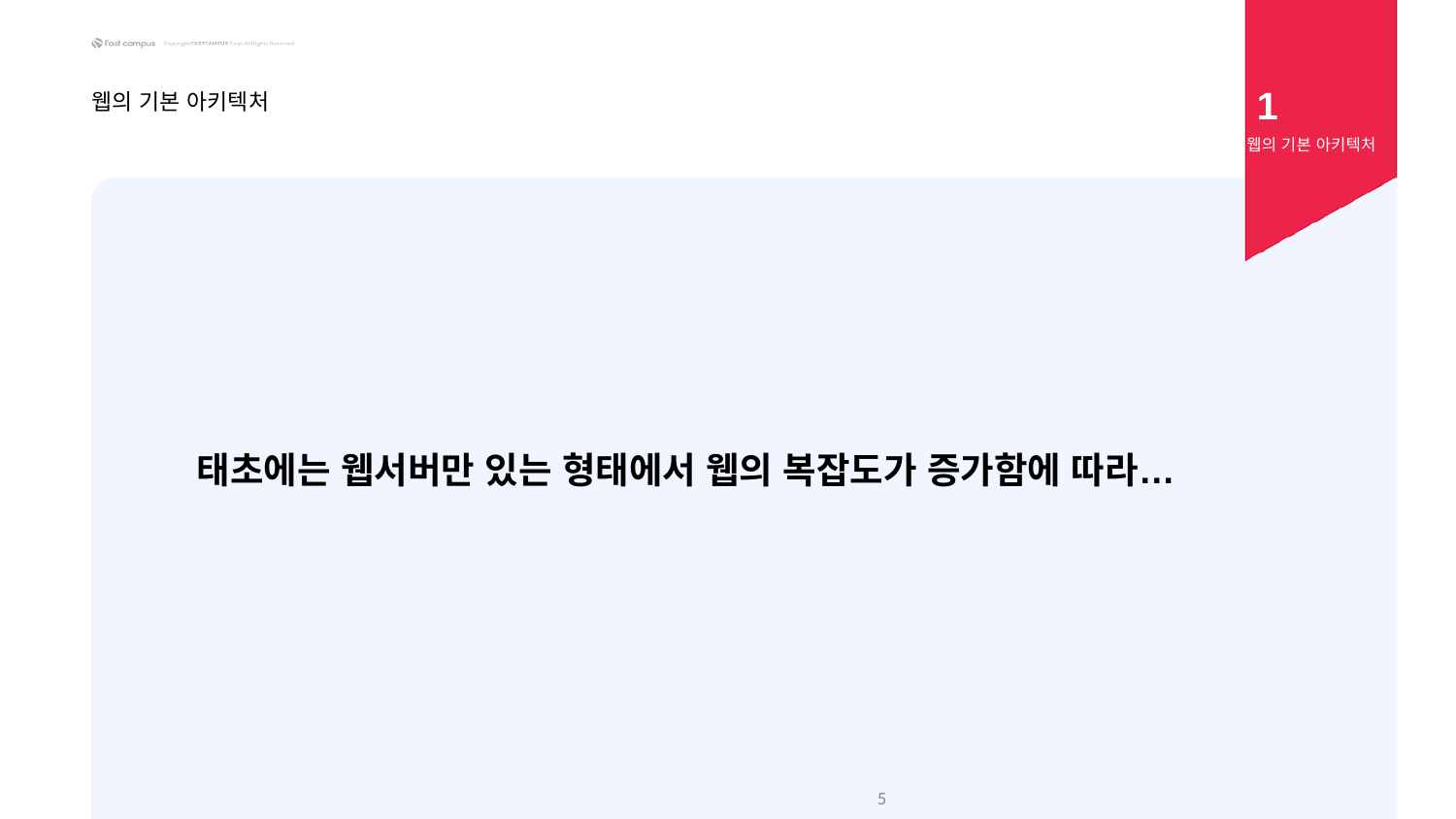

1
웹의 기본 아키텍처
웹의 기본 아키텍처
태초에는 웹서버만 있는 형태에서 웹의 복잡도가 증가함에 따라…

5